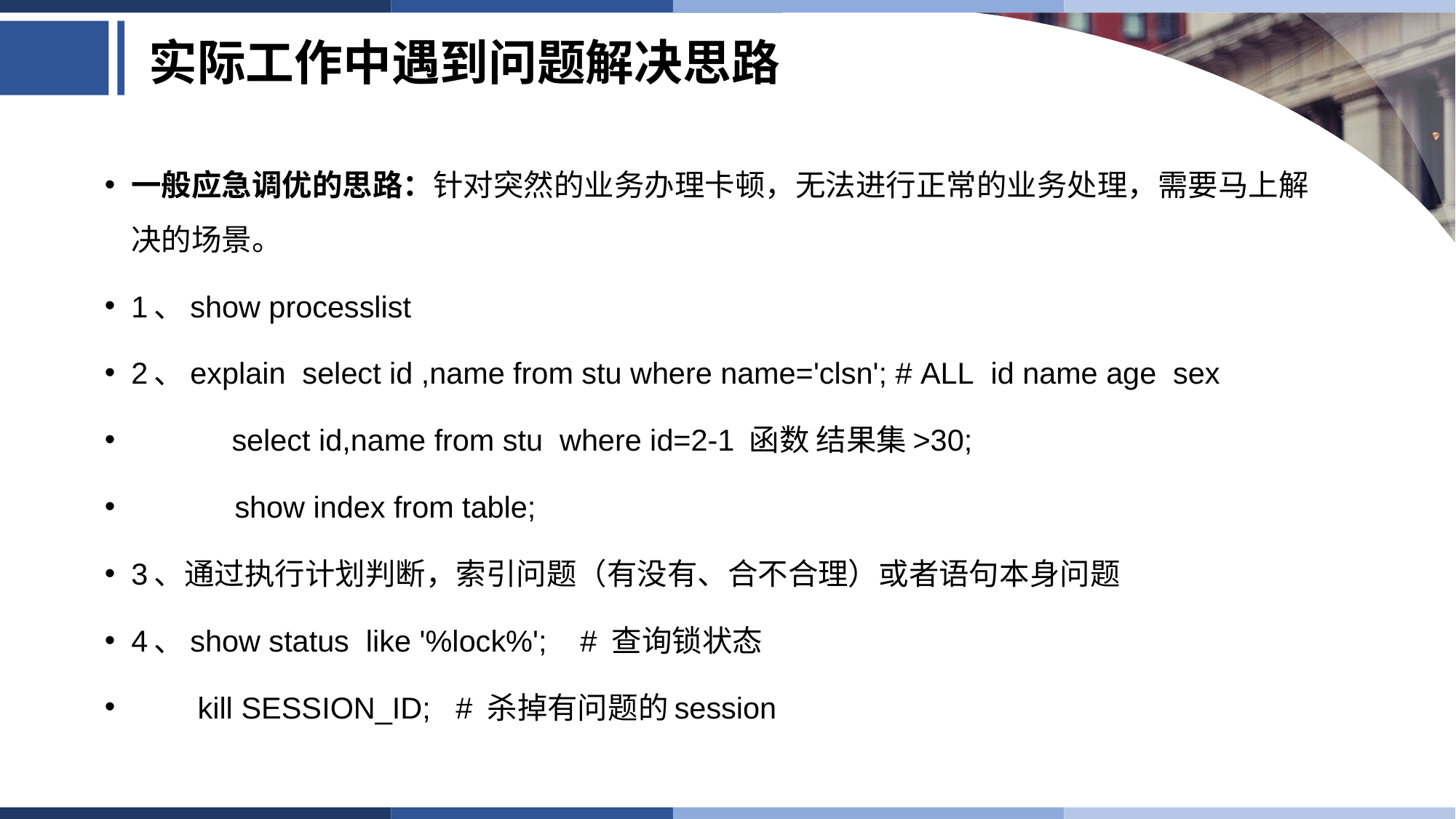

# 实际工作中遇到问题解决思路
一般应急调优的思路：针对突然的业务办理卡顿，无法进行正常的业务处理，需要马上解决的场景。
1、show processlist
2、explain  select id ,name from stu where name='clsn'; # ALL  id name age  sex
            select id,name from stu  where id=2-1 函数 结果集>30;
　　　 show index from table;
3、通过执行计划判断，索引问题（有没有、合不合理）或者语句本身问题
4、show status  like '%lock%';    # 查询锁状态
　　kill SESSION_ID;   # 杀掉有问题的session